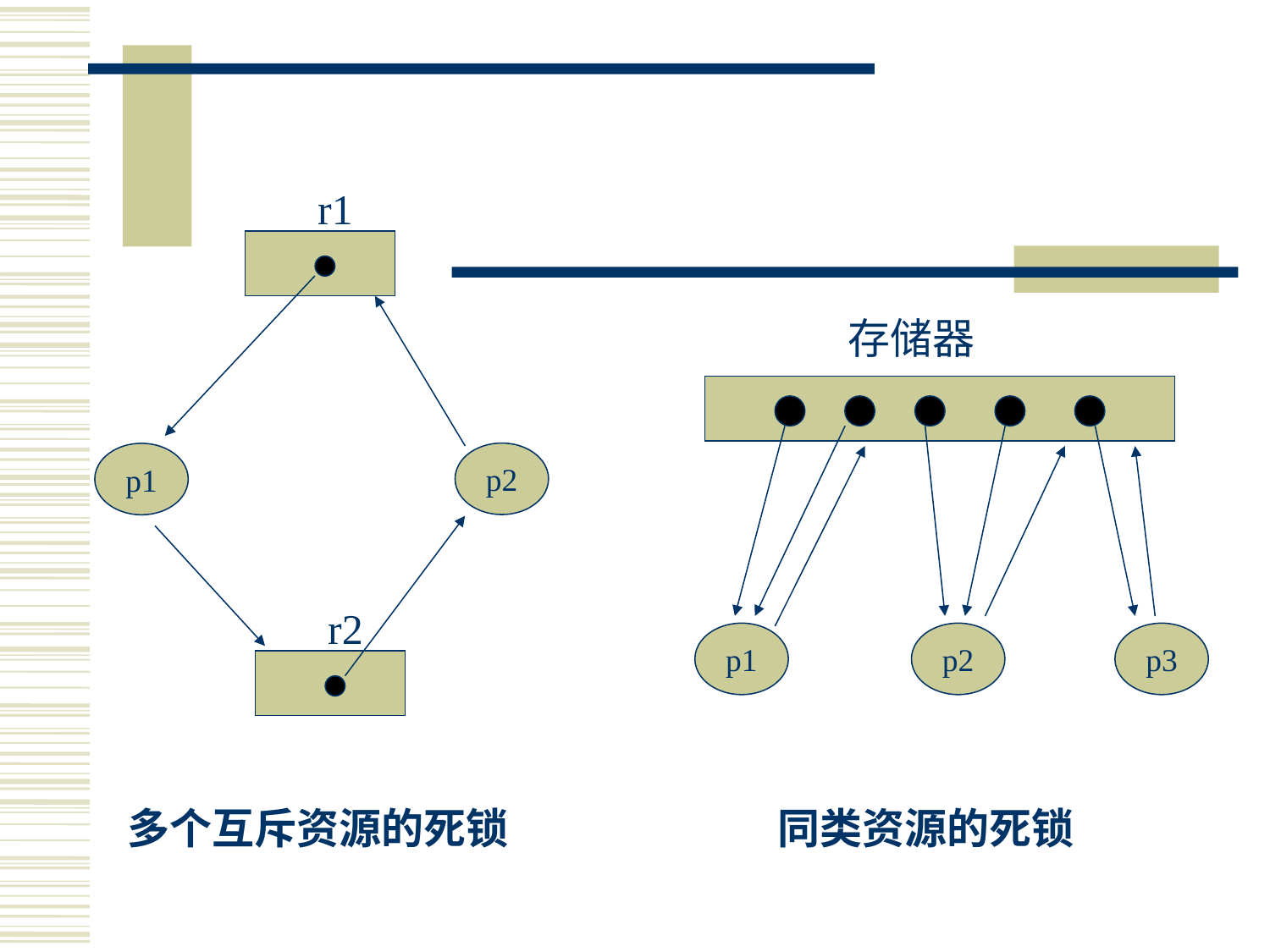

r1

p2
p1

r2

多个互斥资源的死锁
存储器

p1
p2
p3
同类资源的死锁